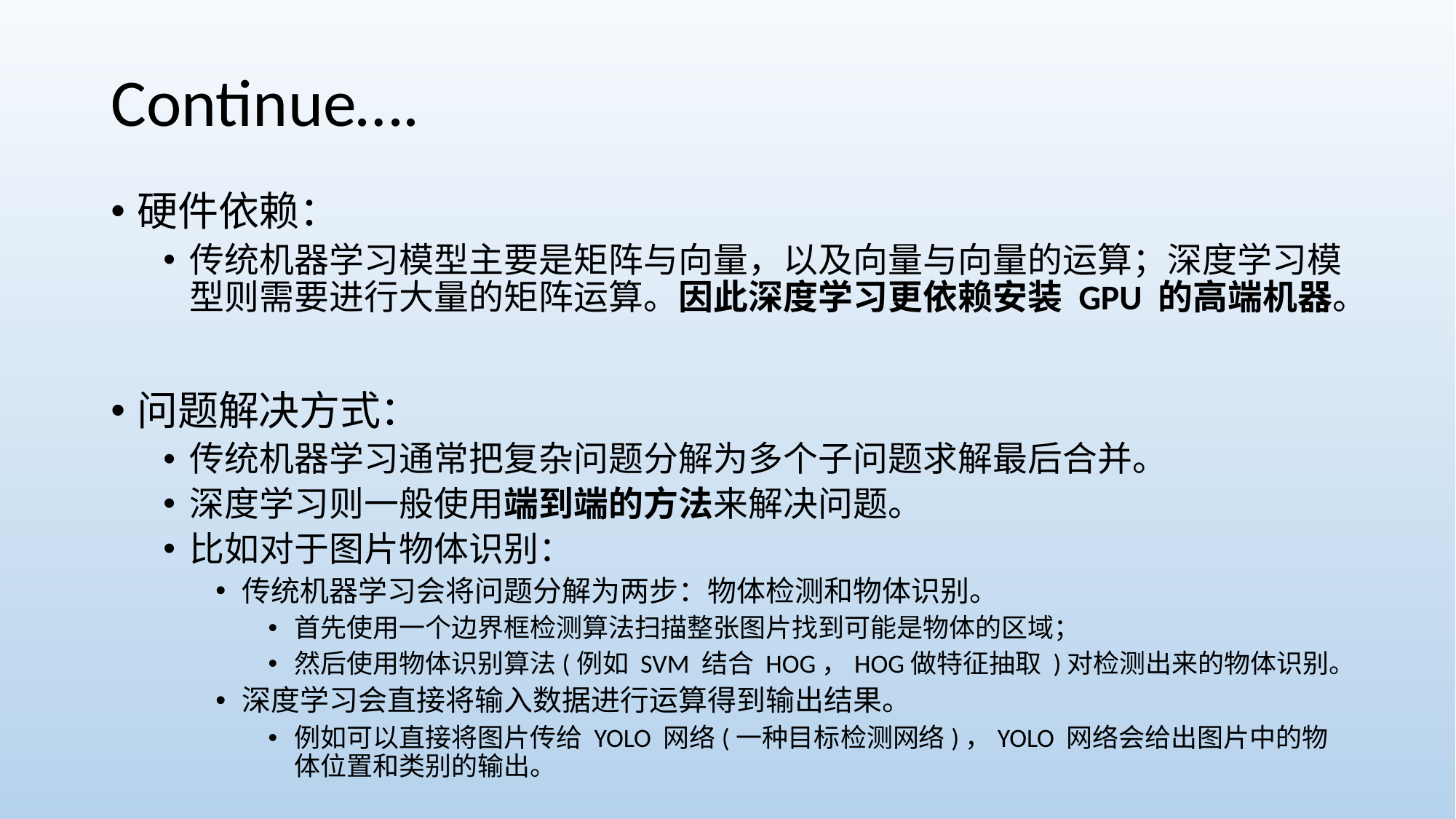

# Continue….
硬件依赖：
传统机器学习模型主要是矩阵与向量，以及向量与向量的运算；深度学习模型则需要进行大量的矩阵运算。因此深度学习更依赖安装 GPU 的高端机器。

问题解决方式：
传统机器学习通常把复杂问题分解为多个子问题求解最后合并。
深度学习则一般使用端到端的方法来解决问题。
比如对于图片物体识别：
传统机器学习会将问题分解为两步：物体检测和物体识别。
首先使用一个边界框检测算法扫描整张图片找到可能是物体的区域；
然后使用物体识别算法(例如 SVM 结合 HOG，HOG做特征抽取 )对检测出来的物体识别。
深度学习会直接将输入数据进行运算得到输出结果。
例如可以直接将图片传给 YOLO 网络(一种目标检测网络)，YOLO 网络会给出图片中的物体位置和类别的输出。